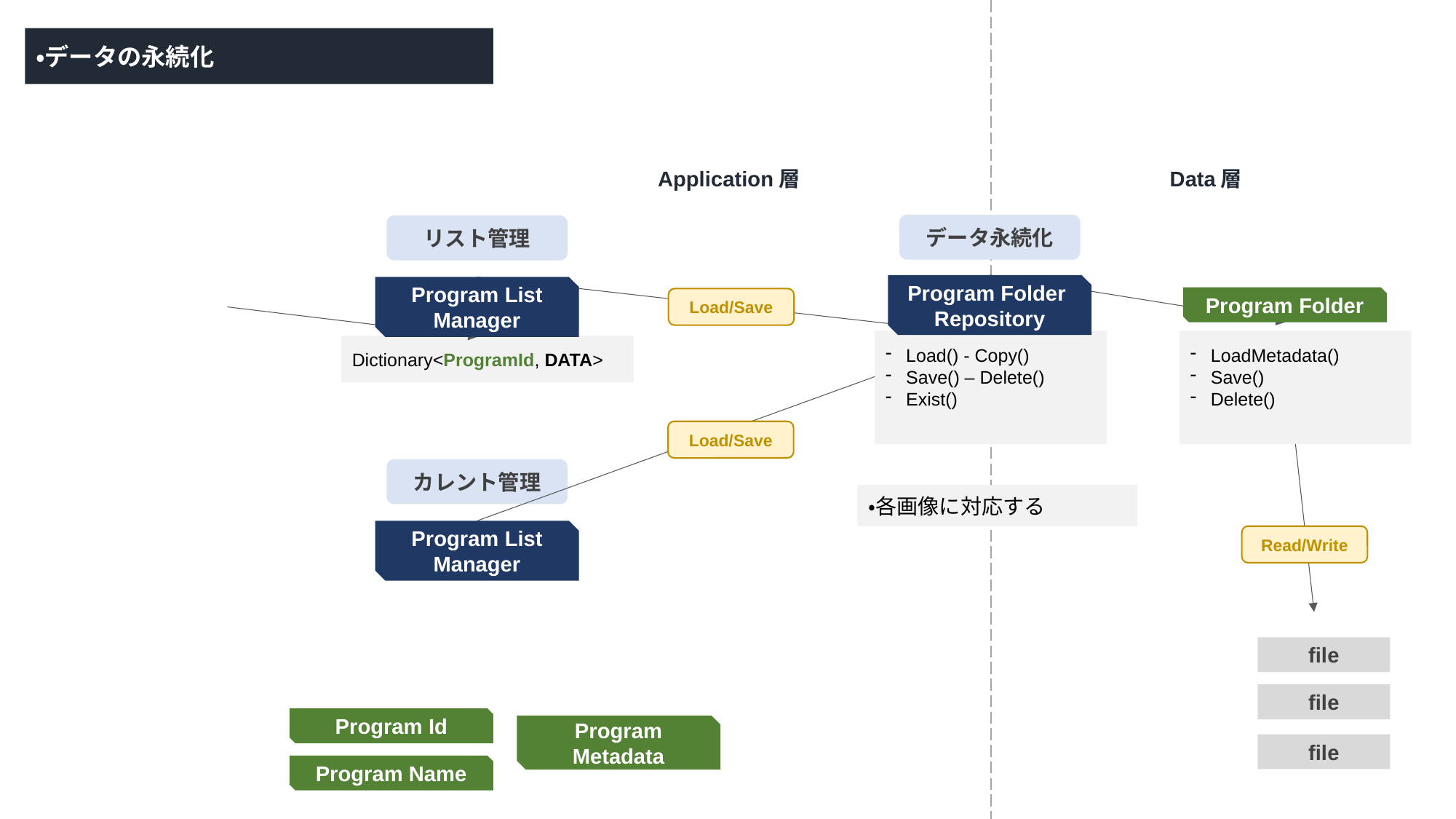

・データの永続化
Application層
Data層
データ永続化
リスト管理
Program Folder
Repository
Program List
Manager
Program Folder
Load/Save
Load() - Copy()
Save() – Delete()
Exist()

LoadMetadata()
Save()
Delete()

Dictionary<ProgramId, DATA>
Load/Save
カレント管理
・各画像に対応する
Program List
Manager
Read/Write
file
file
Program Id
Program Metadata
file
Program Name